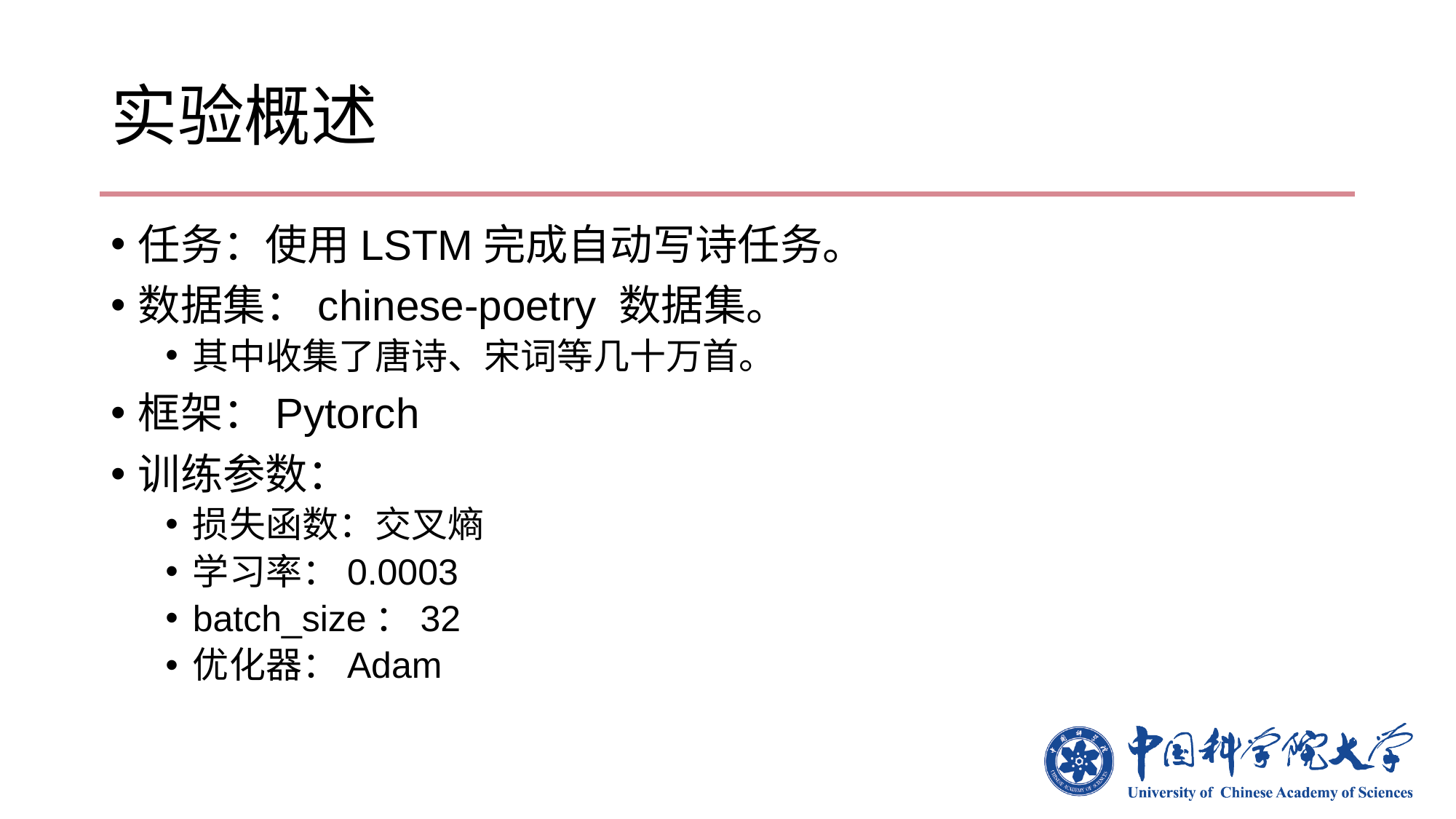

# 实验概述
任务：使用LSTM完成自动写诗任务。
数据集：chinese-poetry 数据集。
其中收集了唐诗、宋词等几十万首。
框架：Pytorch
训练参数：
损失函数：交叉熵
学习率：0.0003
batch_size：32
优化器：Adam